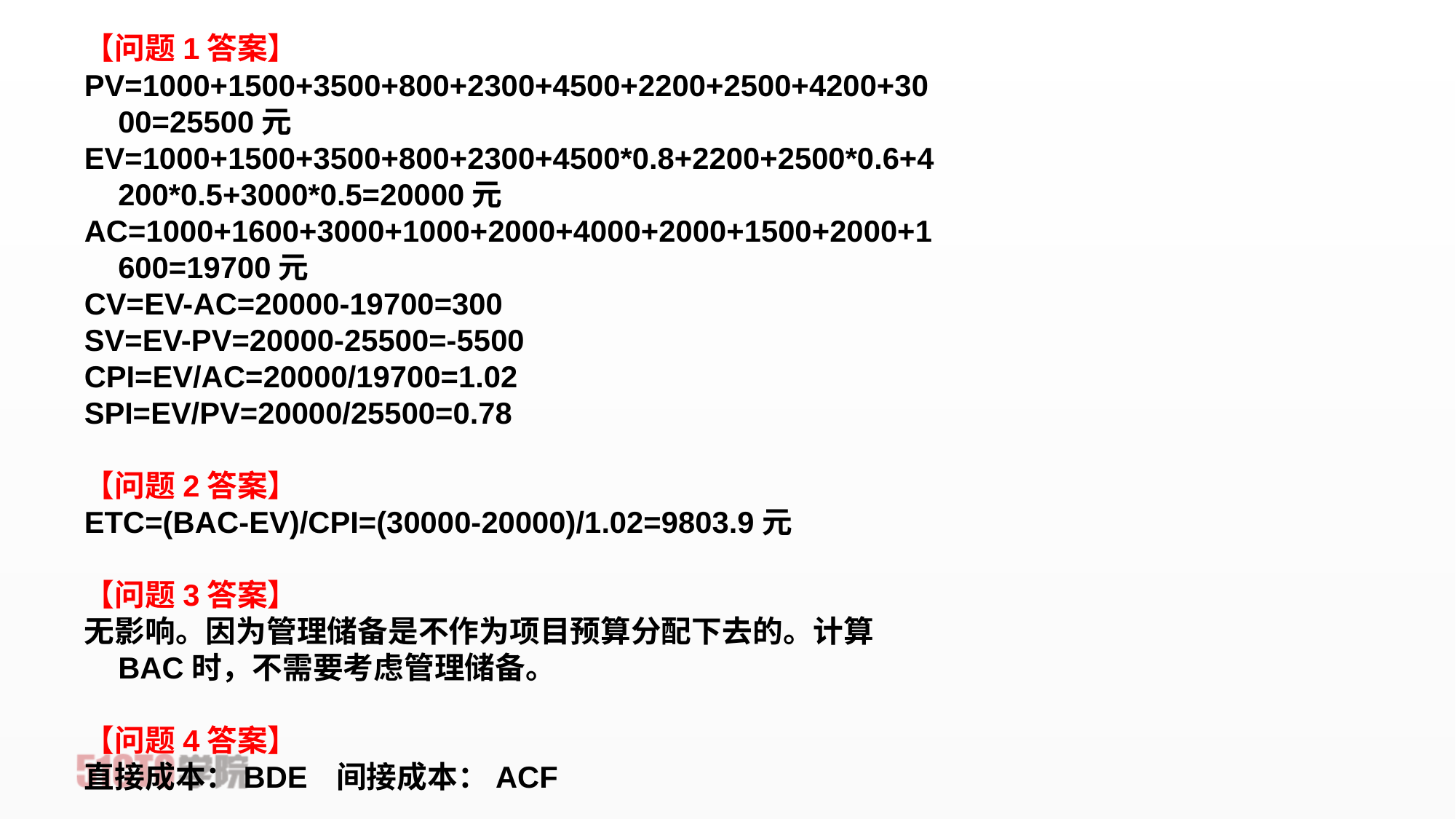

【问题1答案】
PV=1000+1500+3500+800+2300+4500+2200+2500+4200+3000=25500元
EV=1000+1500+3500+800+2300+4500*0.8+2200+2500*0.6+4200*0.5+3000*0.5=20000元
AC=1000+1600+3000+1000+2000+4000+2000+1500+2000+1600=19700元
CV=EV-AC=20000-19700=300
SV=EV-PV=20000-25500=-5500
CPI=EV/AC=20000/19700=1.02
SPI=EV/PV=20000/25500=0.78

【问题2答案】
ETC=(BAC-EV)/CPI=(30000-20000)/1.02=9803.9元

【问题3答案】
无影响。因为管理储备是不作为项目预算分配下去的。计算BAC时，不需要考虑管理储备。

【问题4答案】
直接成本：BDE	间接成本：ACF